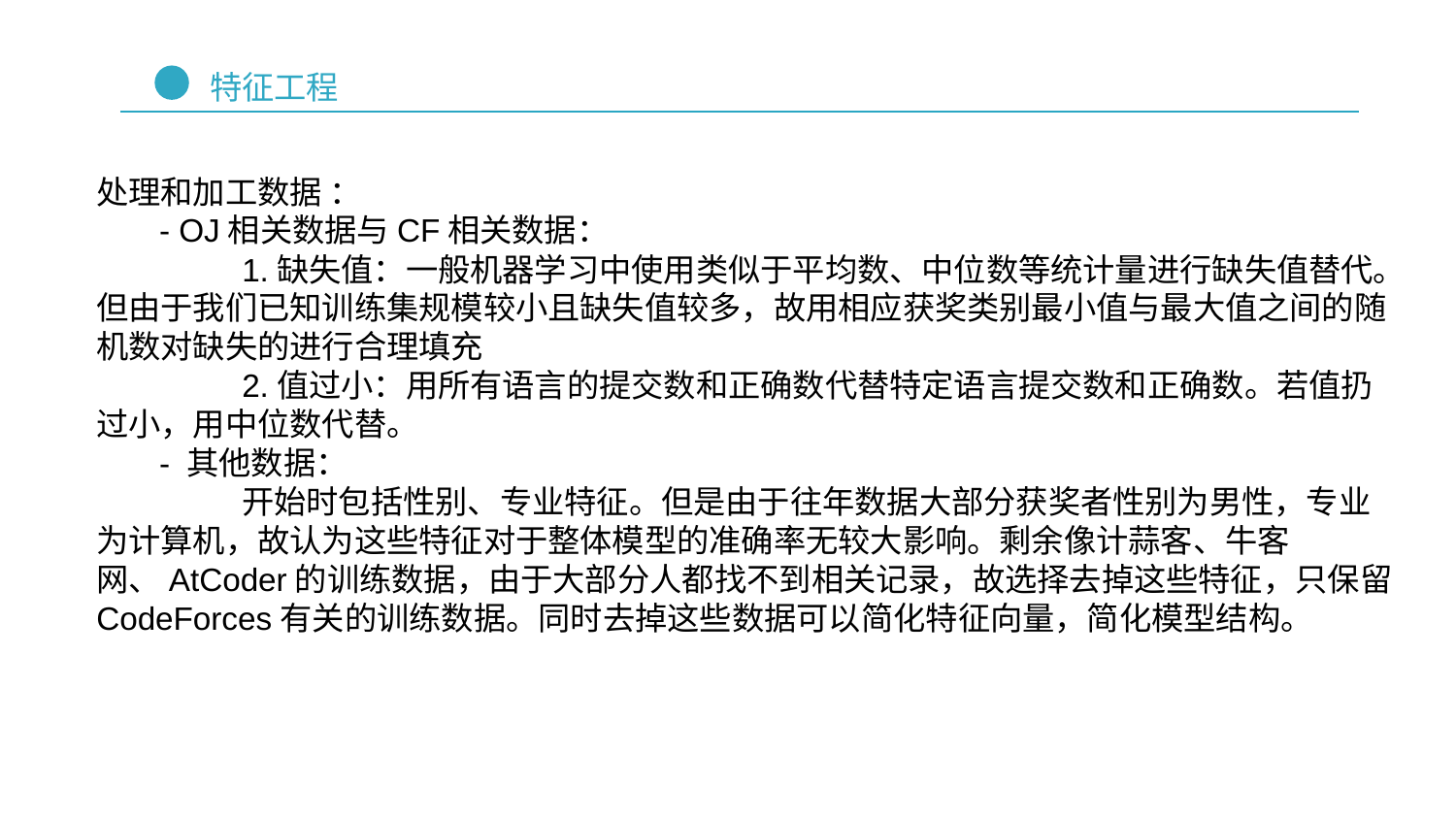

处理和加工数据 ：
       - OJ相关数据与CF相关数据：
     	1.缺失值：一般机器学习中使用类似于平均数、中位数等统计量进行缺失值替代。但由于我们已知训练集规模较小且缺失值较多，故用相应获奖类别最小值与最大值之间的随机数对缺失的进行合理填充
	2.值过小：用所有语言的提交数和正确数代替特定语言提交数和正确数。若值扔过小，用中位数代替。
       - 其他数据：
	开始时包括性别、专业特征。但是由于往年数据大部分获奖者性别为男性，专业为计算机，故认为这些特征对于整体模型的准确率无较大影响。剩余像计蒜客、牛客网、AtCoder的训练数据，由于大部分人都找不到相关记录，故选择去掉这些特征，只保留CodeForces有关的训练数据。同时去掉这些数据可以简化特征向量，简化模型结构。